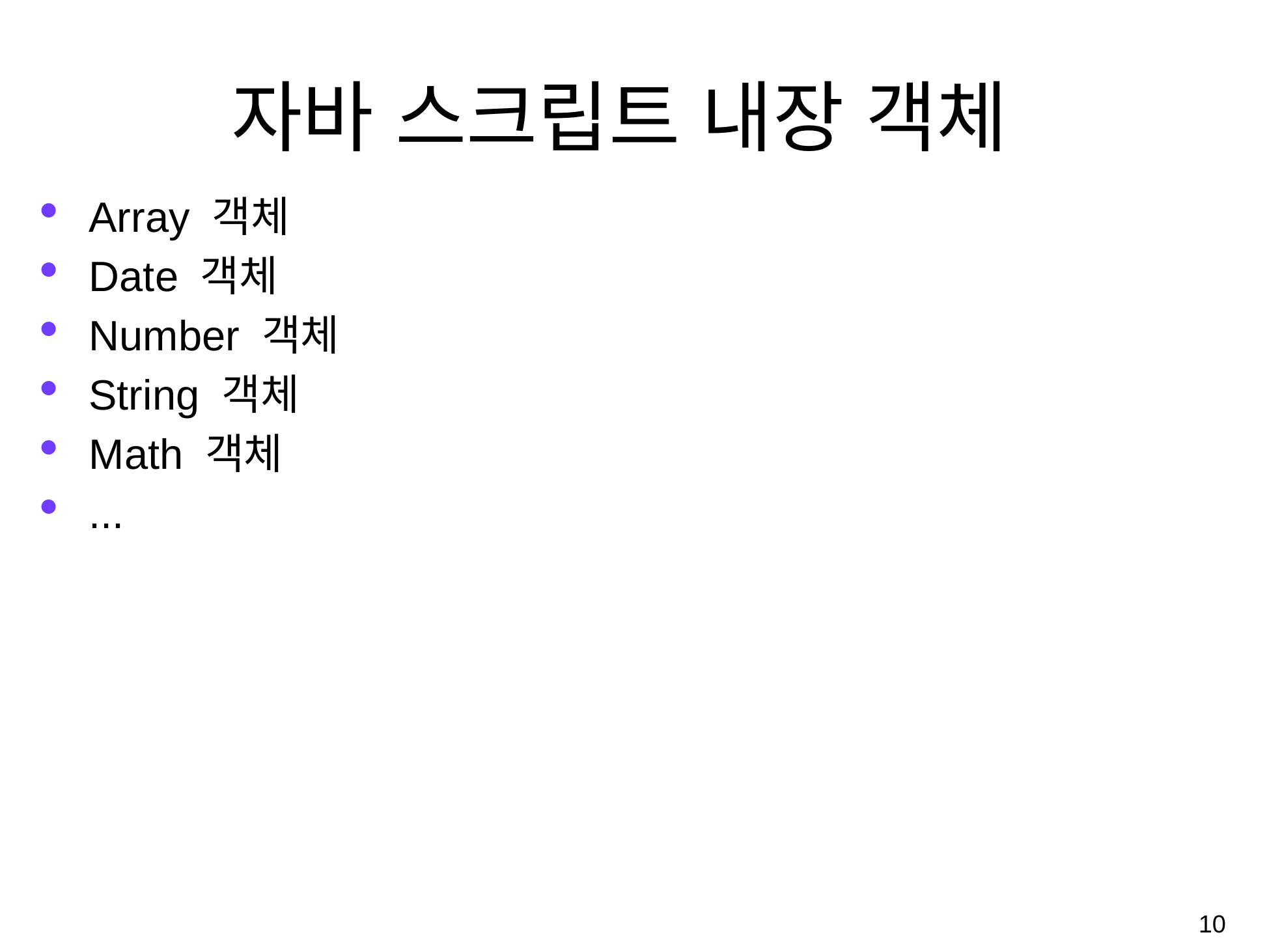

# 자바 스크립트 내장 객체
Array 객체
Date 객체
Number 객체
String 객체
Math 객체
...
10